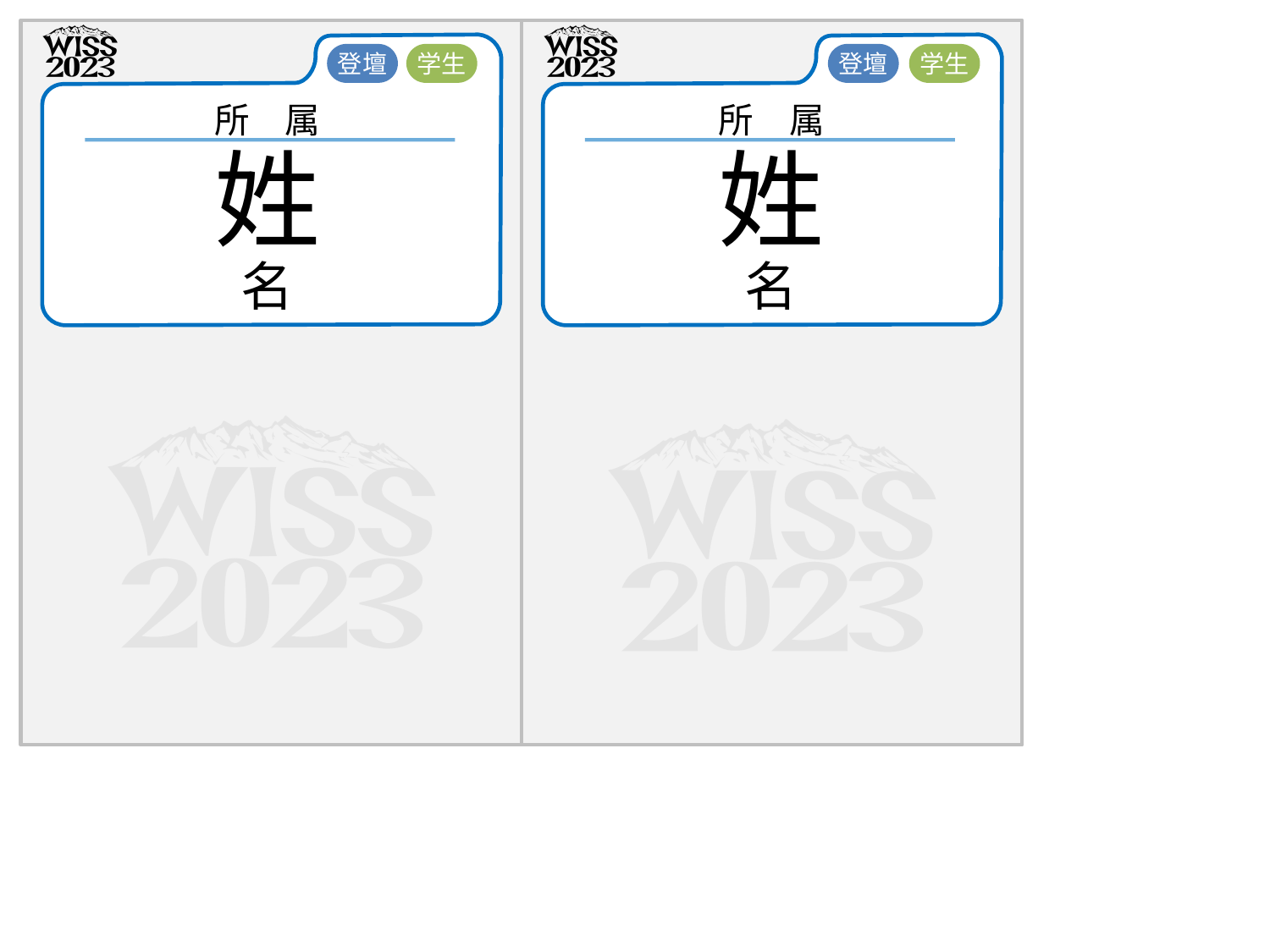

登壇

学生

登壇

学生
所　属
姓
名
所　属
姓
名